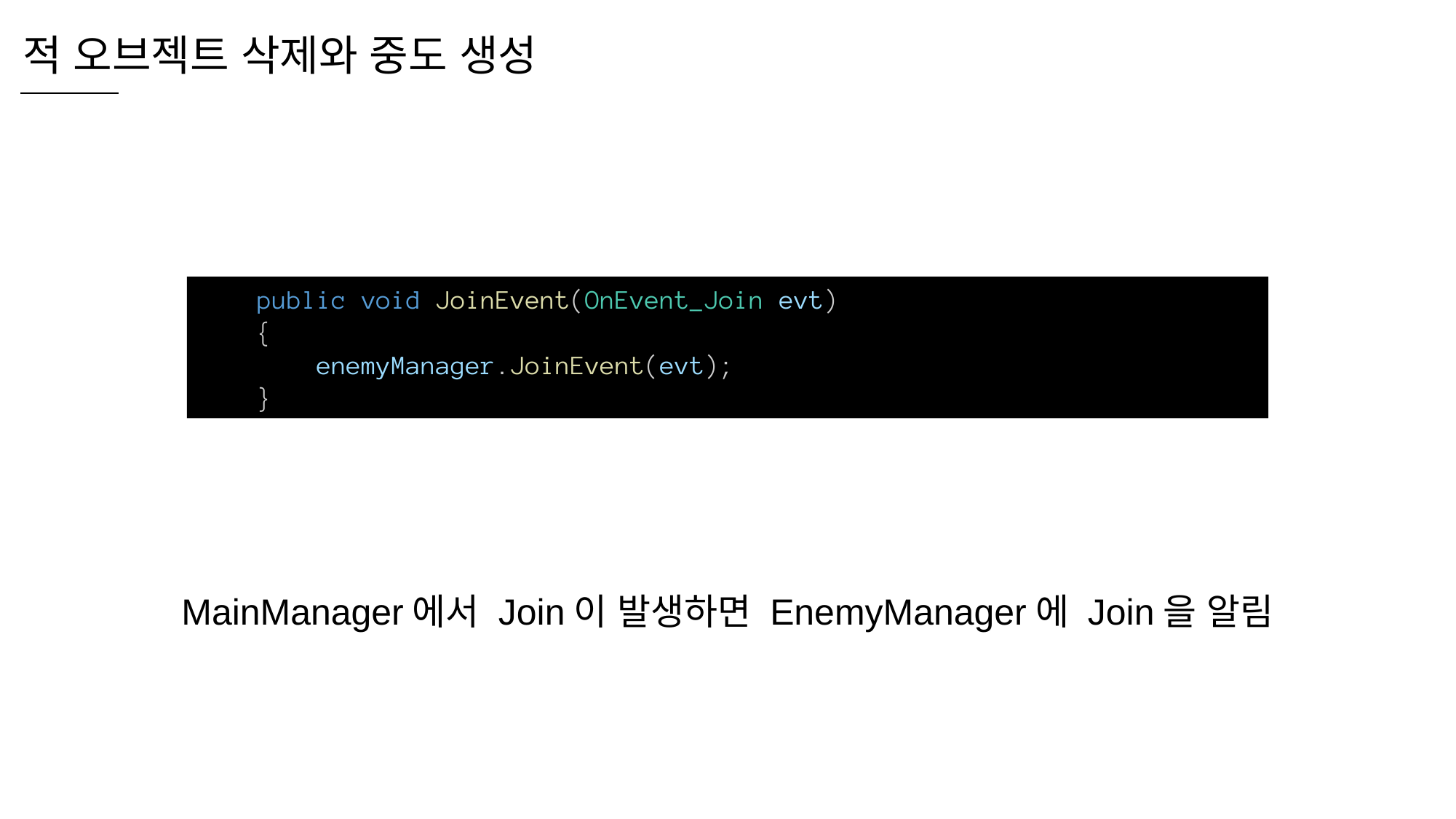

적 오브젝트 삭제와 중도 생성
    public void JoinEvent(OnEvent_Join evt)
    {
        enemyManager.JoinEvent(evt);
    }
MainManager에서 Join이 발생하면 EnemyManager에 Join을 알림